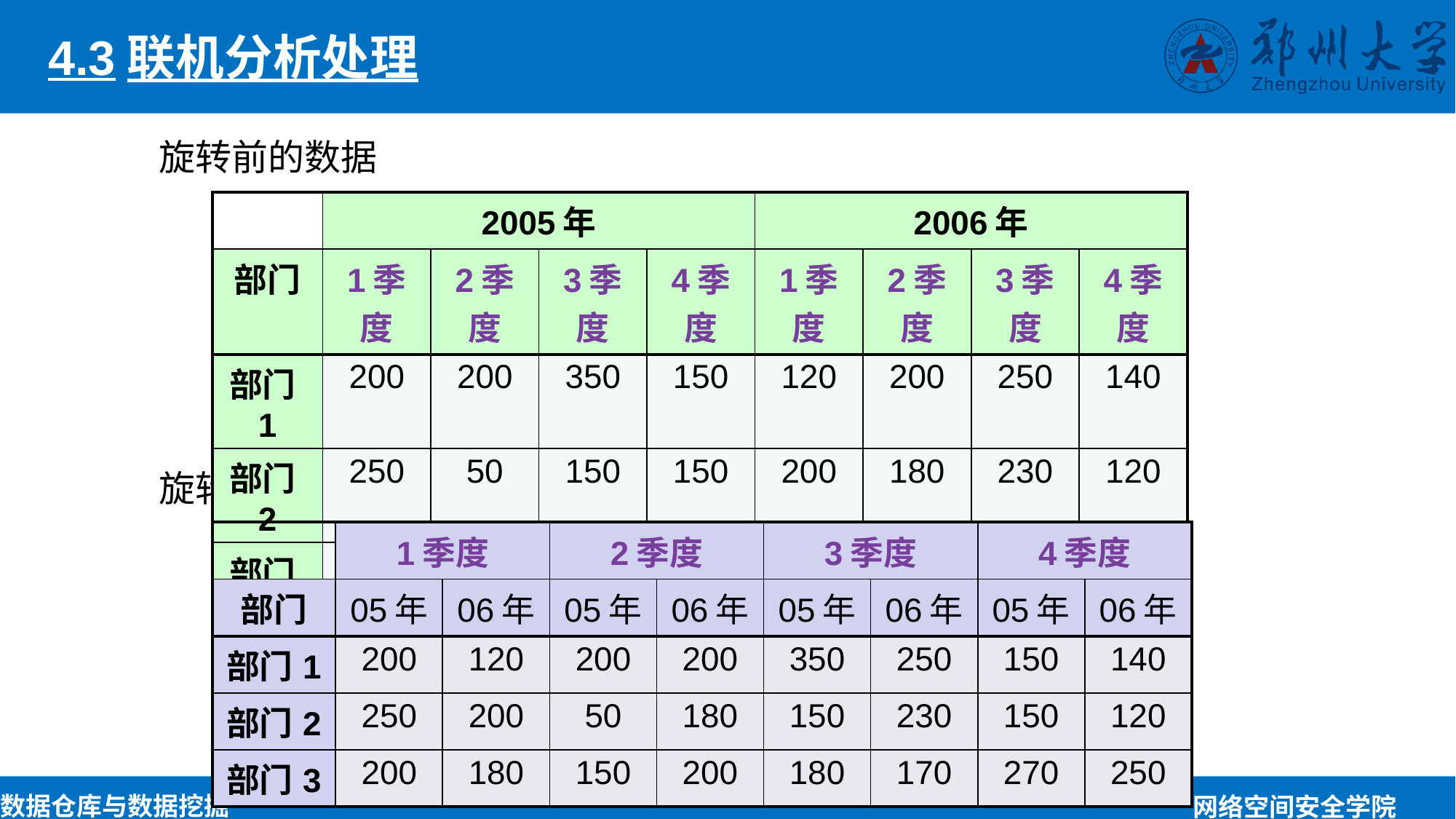

4.3联机分析处理
旋转前的数据
|  | 2005年 |  |  |  | 2006年 |  |  |  |
| --- | --- | --- | --- | --- | --- | --- | --- | --- |
| 部门 | 1季度 | 2季度 | 3季度 | 4季度 | 1季度 | 2季度 | 3季度 | 4季度 |
| 部门1 | 200 | 200 | 350 | 150 | 120 | 200 | 250 | 140 |
| 部门2 | 250 | 50 | 150 | 150 | 200 | 180 | 230 | 120 |
| 部门3 | 200 | 150 | 180 | 270 | 180 | 200 | 170 | 250 |
旋转后的数据
|  | 1季度 |  | 2季度 |  | 3季度 |  | 4季度 |  |
| --- | --- | --- | --- | --- | --- | --- | --- | --- |
| 部门 | 05年 | 06年 | 05年 | 06年 | 05年 | 06年 | 05年 | 06年 |
| 部门1 | 200 | 120 | 200 | 200 | 350 | 250 | 150 | 140 |
| 部门2 | 250 | 200 | 50 | 180 | 150 | 230 | 150 | 120 |
| 部门3 | 200 | 180 | 150 | 200 | 180 | 170 | 270 | 250 |